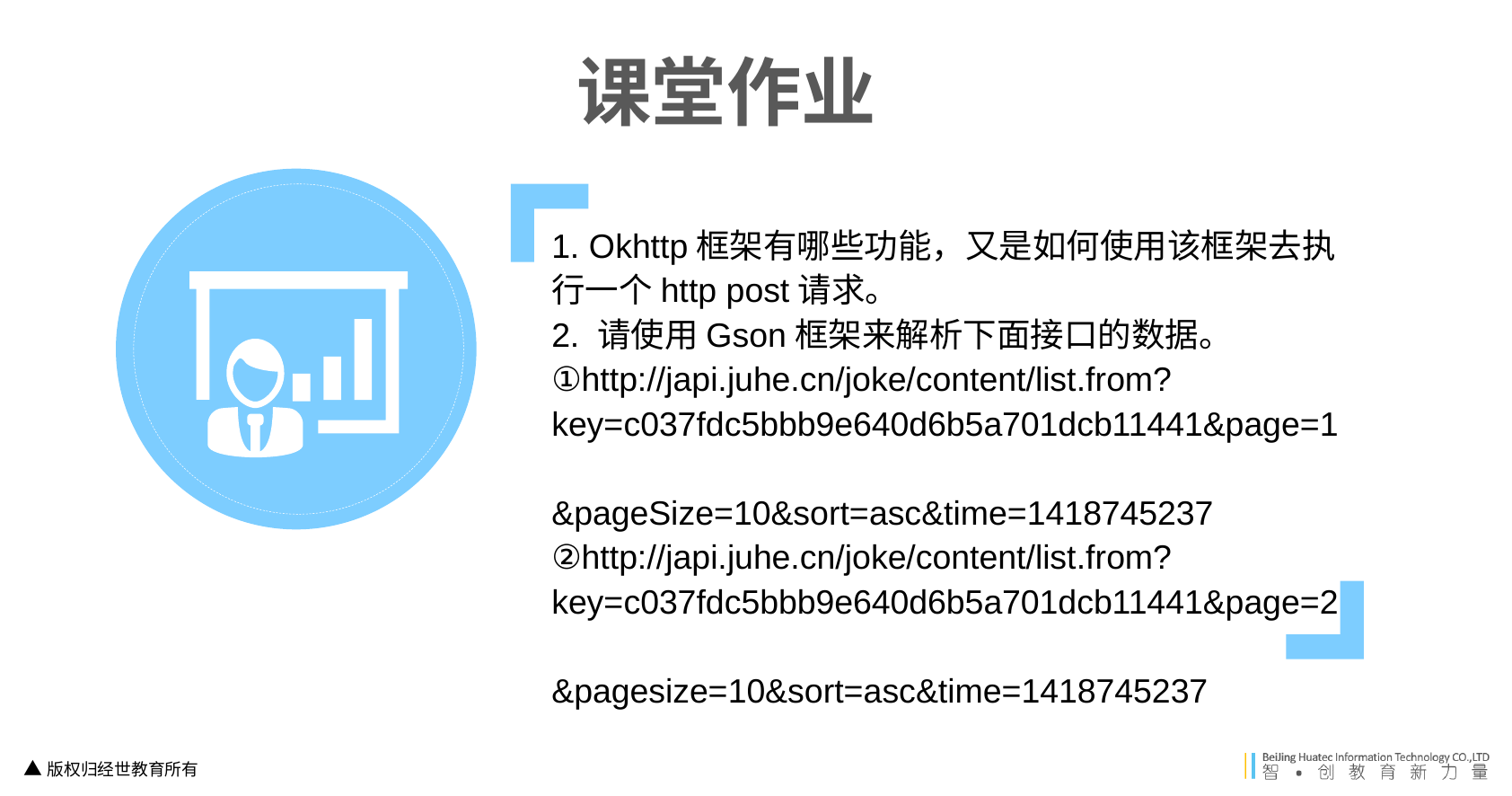

课堂作业

1. Okhttp框架有哪些功能，又是如何使用该框架去执行一个http post请求。
2. 请使用Gson框架来解析下面接口的数据。
①http://japi.juhe.cn/joke/content/list.from?key=c037fdc5bbb9e640d6b5a701dcb11441&page=1	&pageSize=10&sort=asc&time=1418745237
②http://japi.juhe.cn/joke/content/list.from?key=c037fdc5bbb9e640d6b5a701dcb11441&page=2	&pagesize=10&sort=asc&time=1418745237